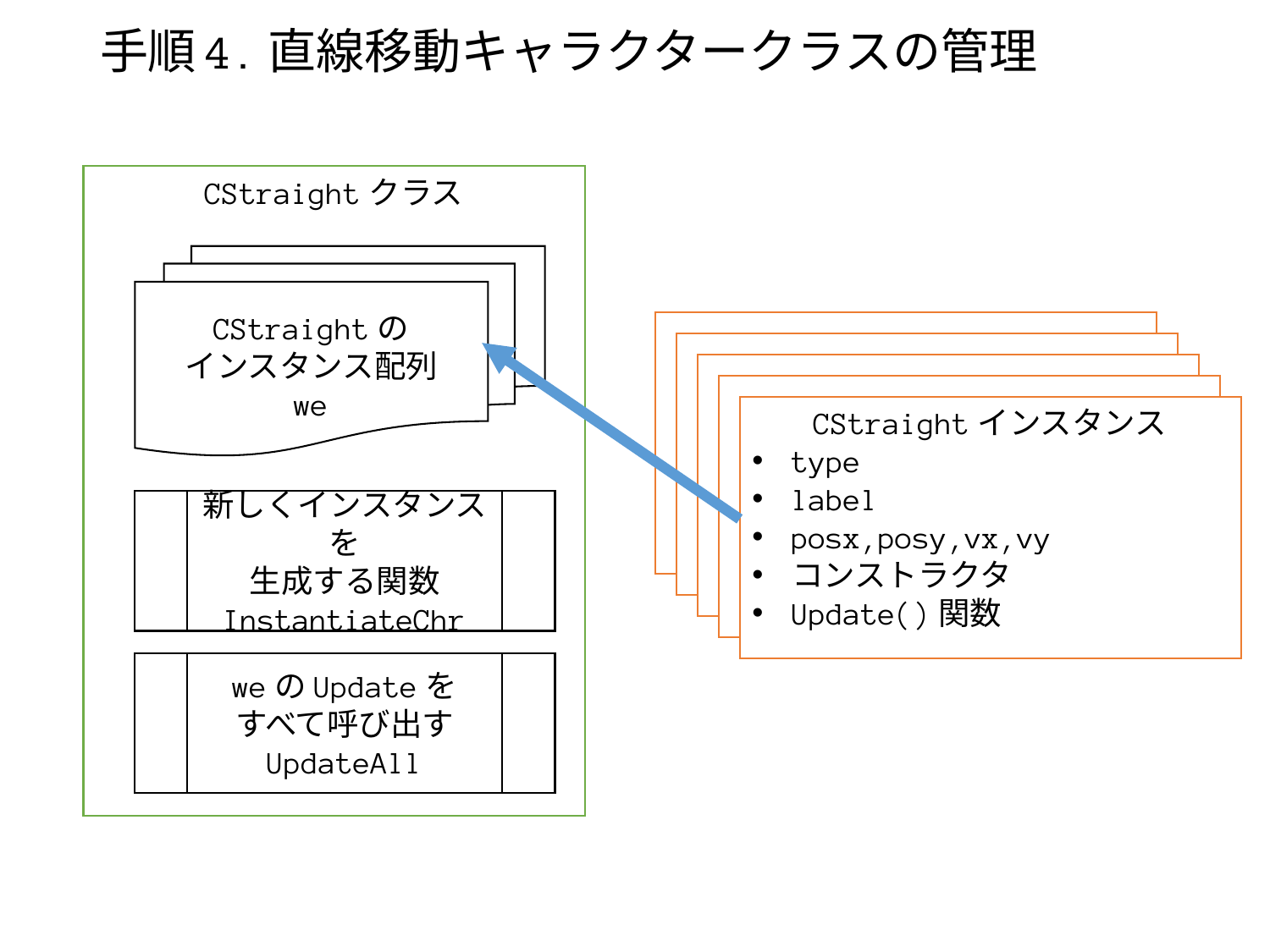

# 手順4.直線移動キャラクタークラスの管理
CStraightクラス
CStraightの
インスタンス配列
we

CStraightインスタンス
type
label
posx,posy,vx,vy
コンストラクタ
Update()関数

新しくインスタンスを
生成する関数
InstantiateChr
weのUpdateを
すべて呼び出す
UpdateAll